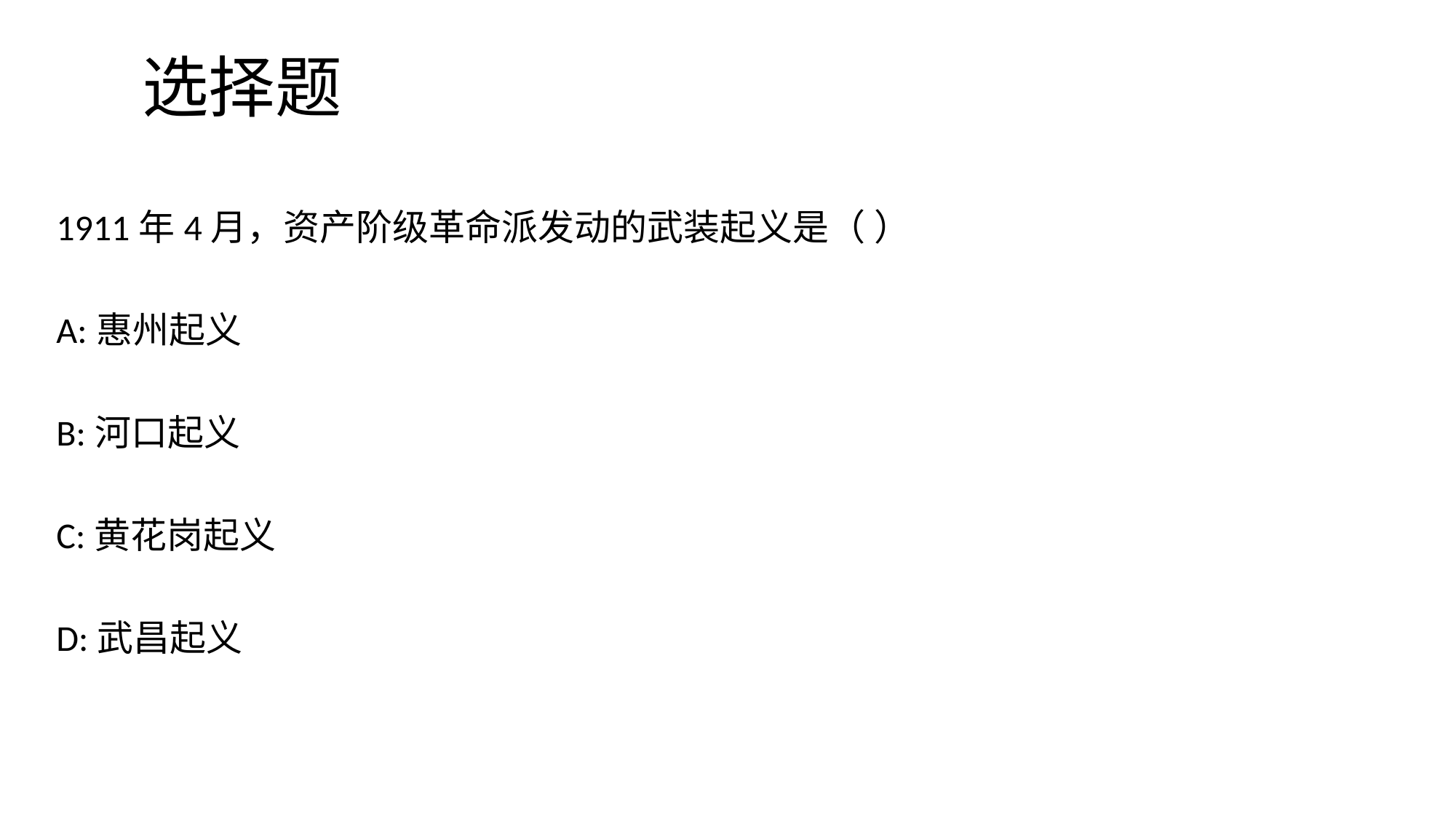

# 选择题
1911年4月，资产阶级革命派发动的武装起义是（ ）
A:惠州起义
B:河口起义
C:黄花岗起义
D:武昌起义